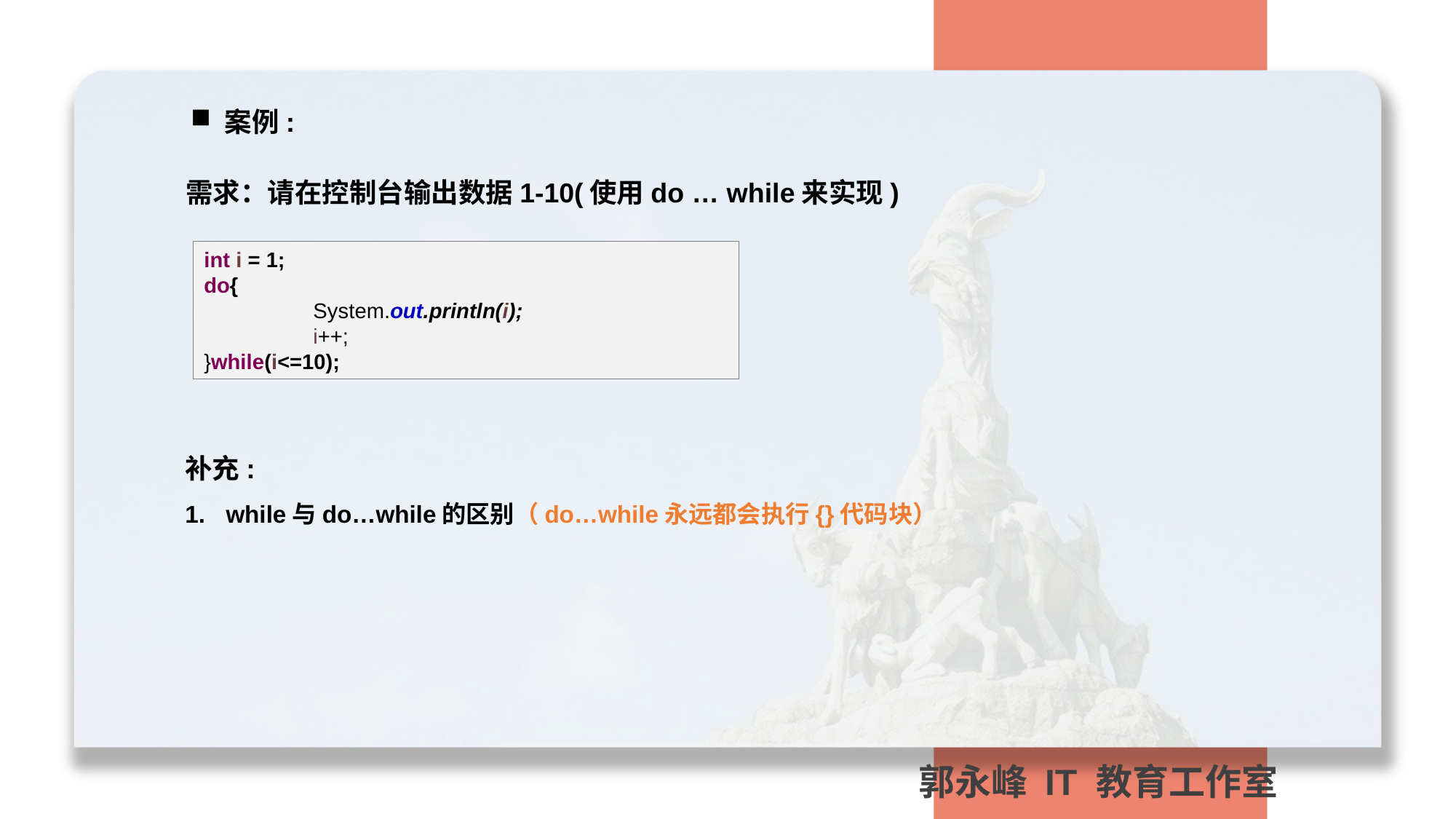

案例:
需求：请在控制台输出数据1-10(使用do … while来实现)
int i = 1;
do{
	System.out.println(i);
	i++;
}while(i<=10);
补充:
while与do…while的区别（do…while永远都会执行{}代码块）